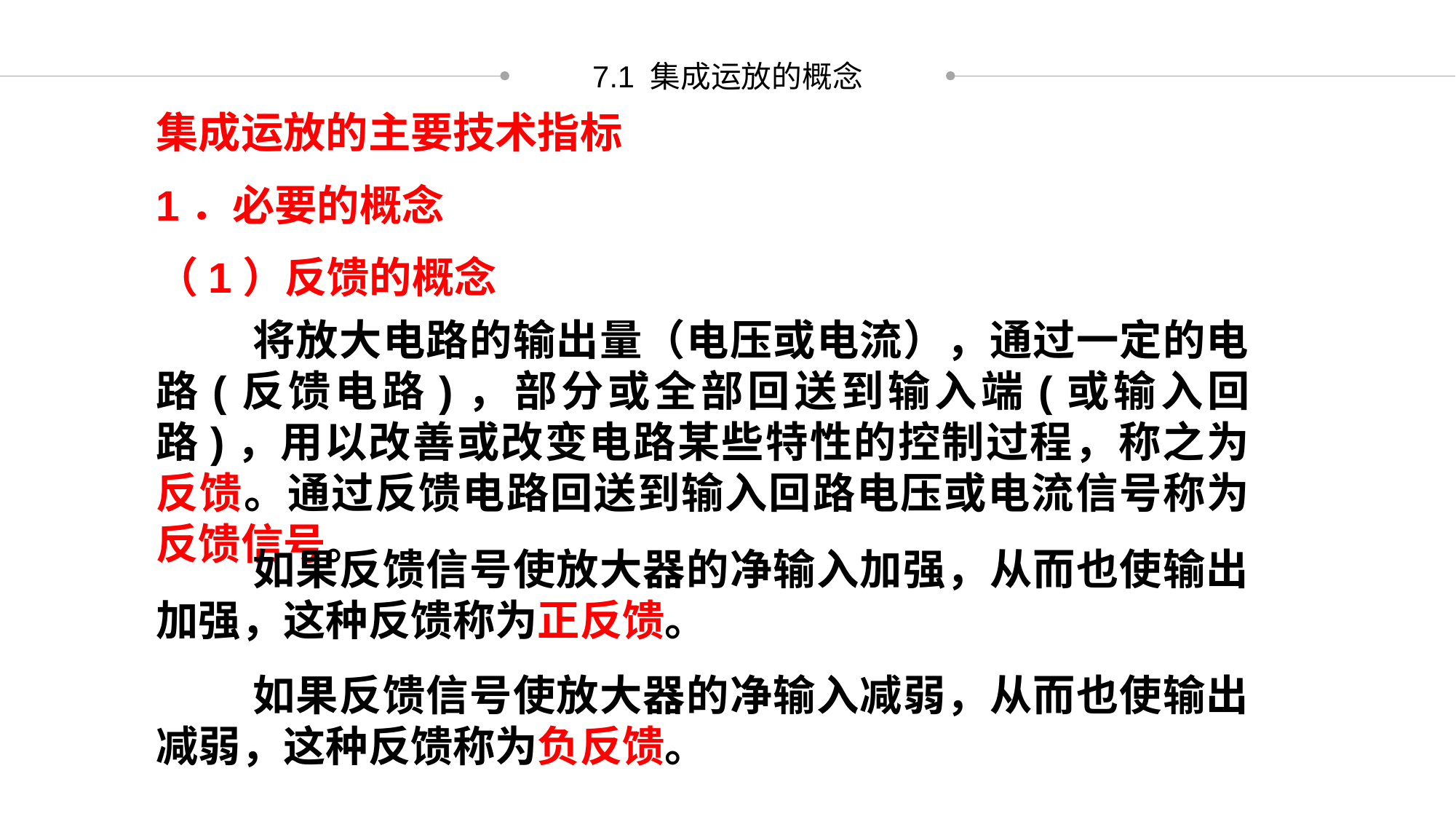

7.1 集成运放的概念
集成运放的主要技术指标
1．必要的概念
（1）反馈的概念
        将放大电路的输出量（电压或电流），通过一定的电路(反馈电路)，部分或全部回送到输入端(或输入回路)，用以改善或改变电路某些特性的控制过程，称之为反馈。通过反馈电路回送到输入回路电压或电流信号称为反馈信号。
        如果反馈信号使放大器的净输入加强，从而也使输出加强，这种反馈称为正反馈。
        如果反馈信号使放大器的净输入减弱，从而也使输出减弱，这种反馈称为负反馈。